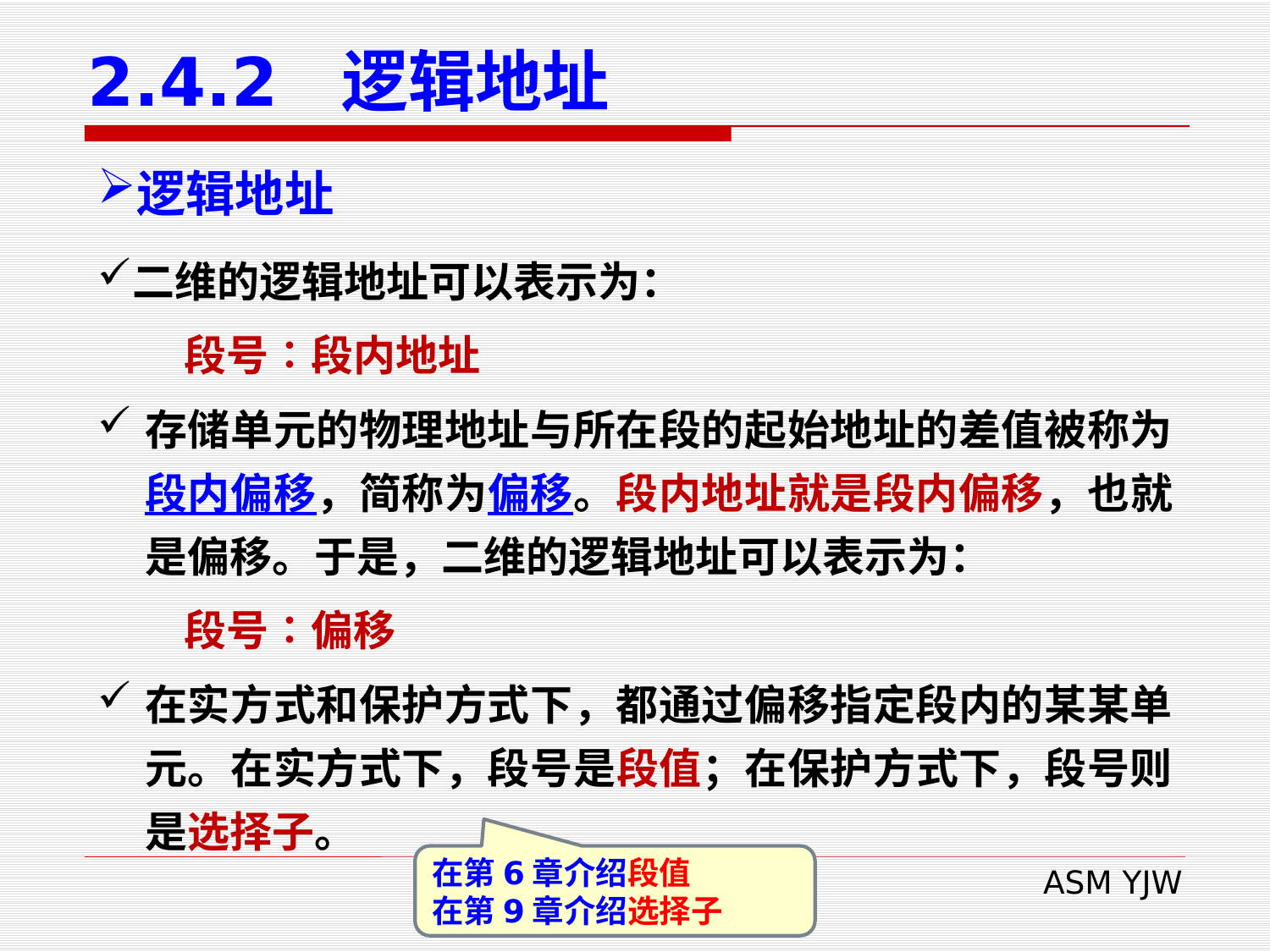

# 2.4.2  逻辑地址
逻辑地址
二维的逻辑地址可以表示为：
        段号∶段内地址
存储单元的物理地址与所在段的起始地址的差值被称为段内偏移，简称为偏移。段内地址就是段内偏移，也就是偏移。于是，二维的逻辑地址可以表示为：
        段号∶偏移
在实方式和保护方式下，都通过偏移指定段内的某某单元。在实方式下，段号是段值；在保护方式下，段号则是选择子。

在第6章介绍段值
在第9章介绍选择子